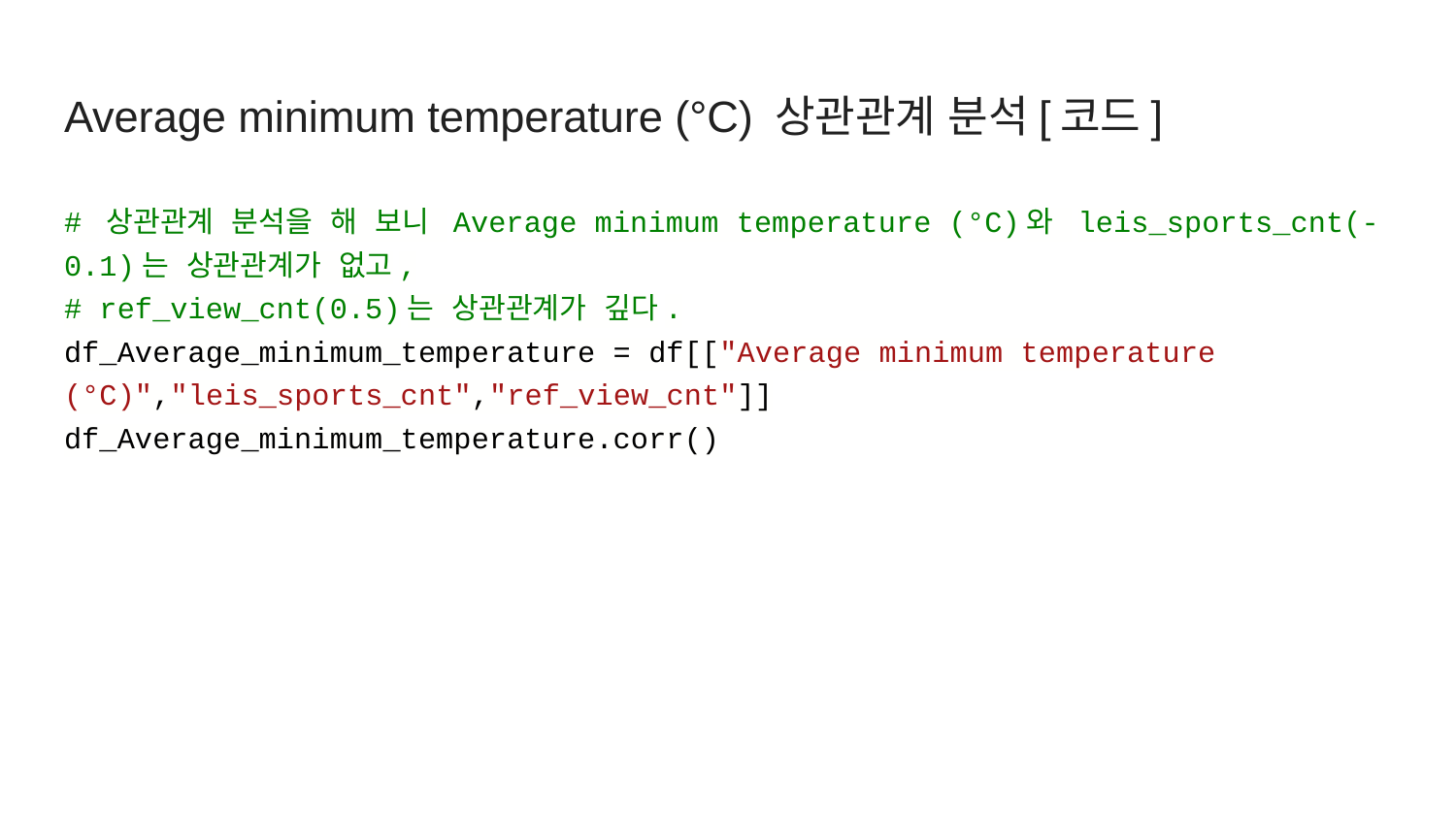

# Average minimum temperature (°C) 상관관계 분석[코드]
# 상관관계 분석을 해 보니 Average minimum temperature (°C)와 leis_sports_cnt(-0.1)는 상관관계가 없고,
# ref_view_cnt(0.5)는 상관관계가 깊다.
df_Average_minimum_temperature = df[["Average minimum temperature (°C)","leis_sports_cnt","ref_view_cnt"]]
df_Average_minimum_temperature.corr()